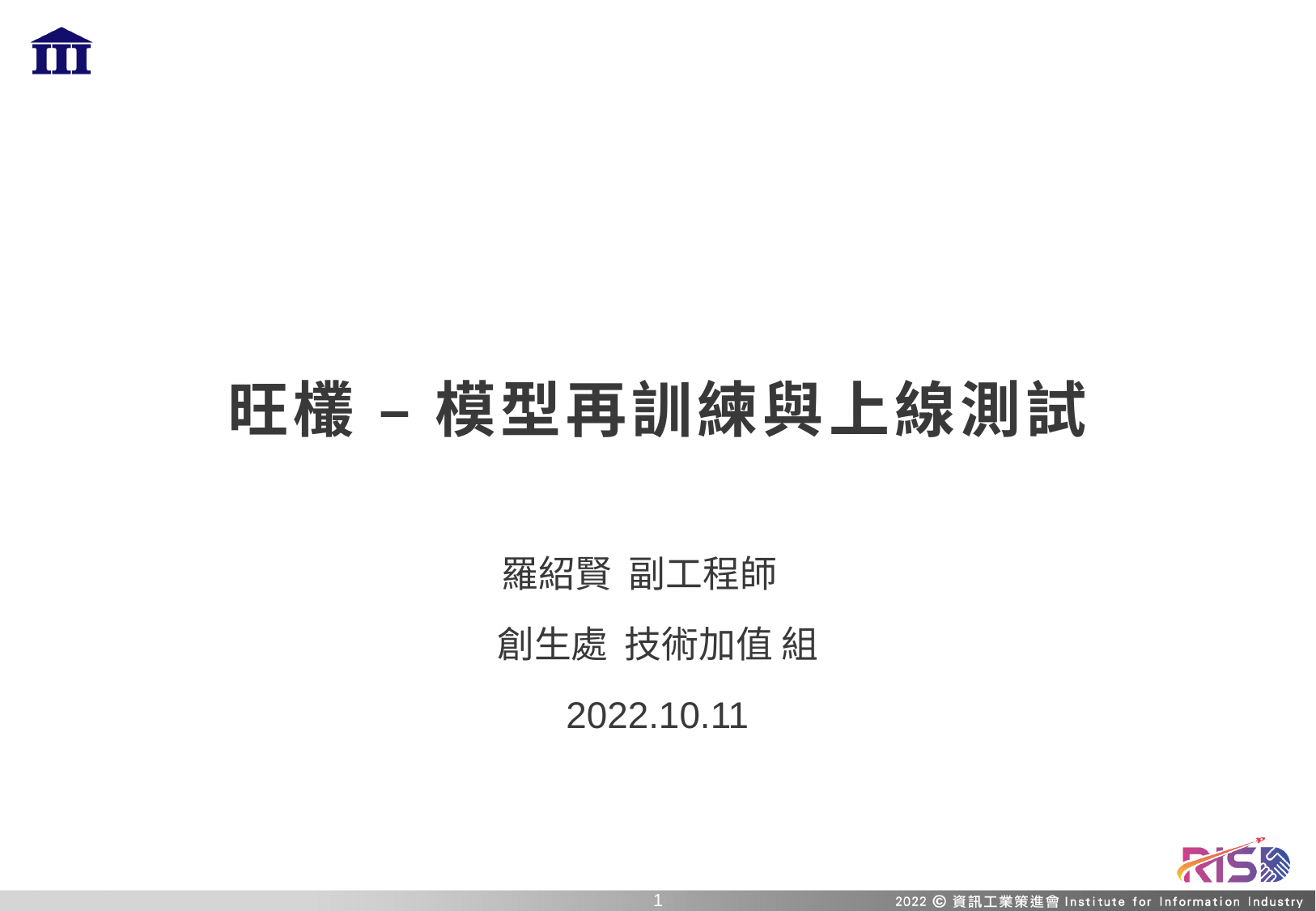

# 旺欉 – 模型再訓練與上線測試
羅紹賢  副工程師
創生處  技術加值 組
2022.10.11
1